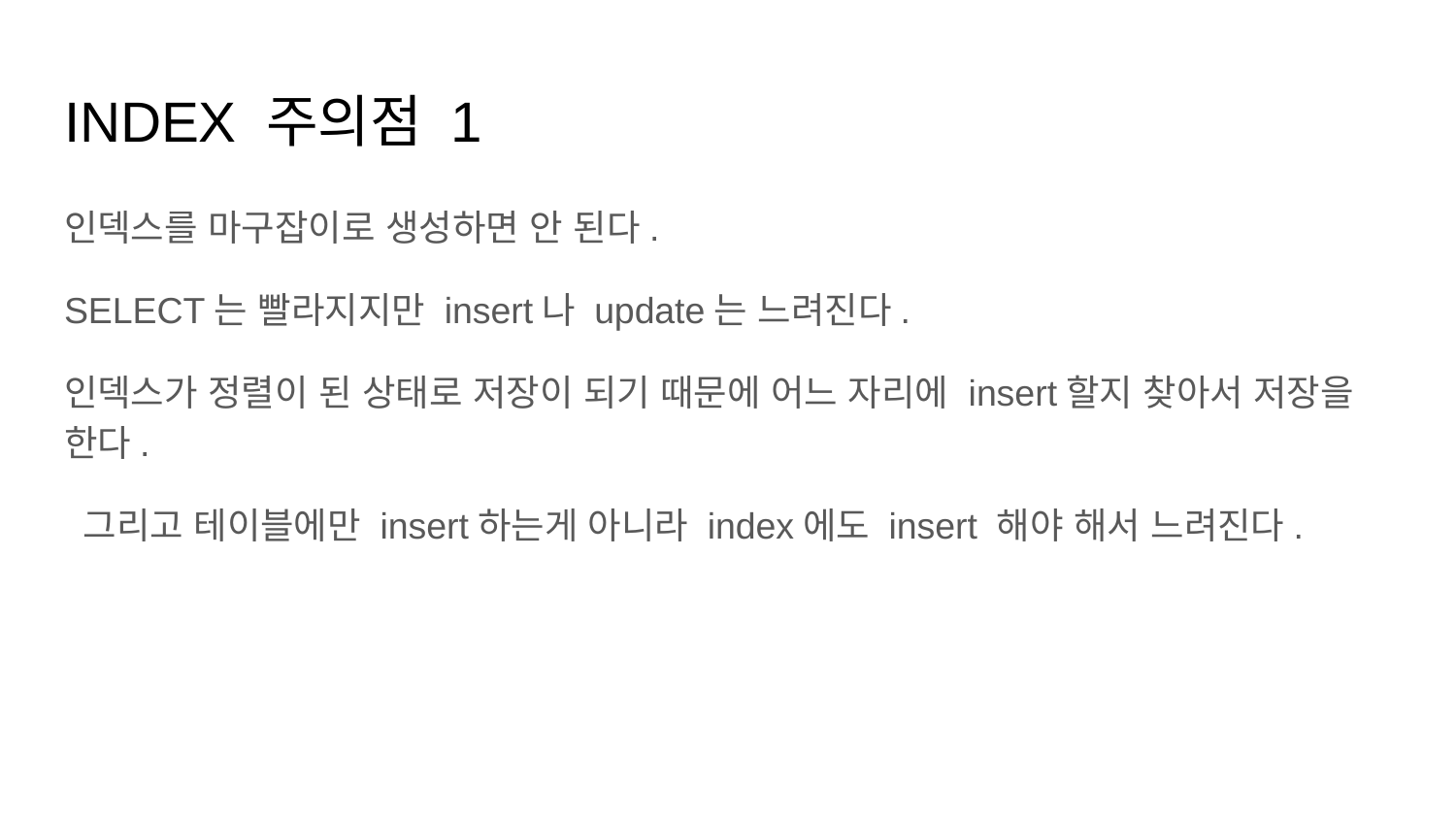

# INDEX 주의점 1
인덱스를 마구잡이로 생성하면 안 된다.
SELECT는 빨라지지만 insert나 update는 느려진다.
인덱스가 정렬이 된 상태로 저장이 되기 때문에 어느 자리에 insert할지 찾아서 저장을 한다.
 그리고 테이블에만 insert하는게 아니라 index에도 insert 해야 해서 느려진다.